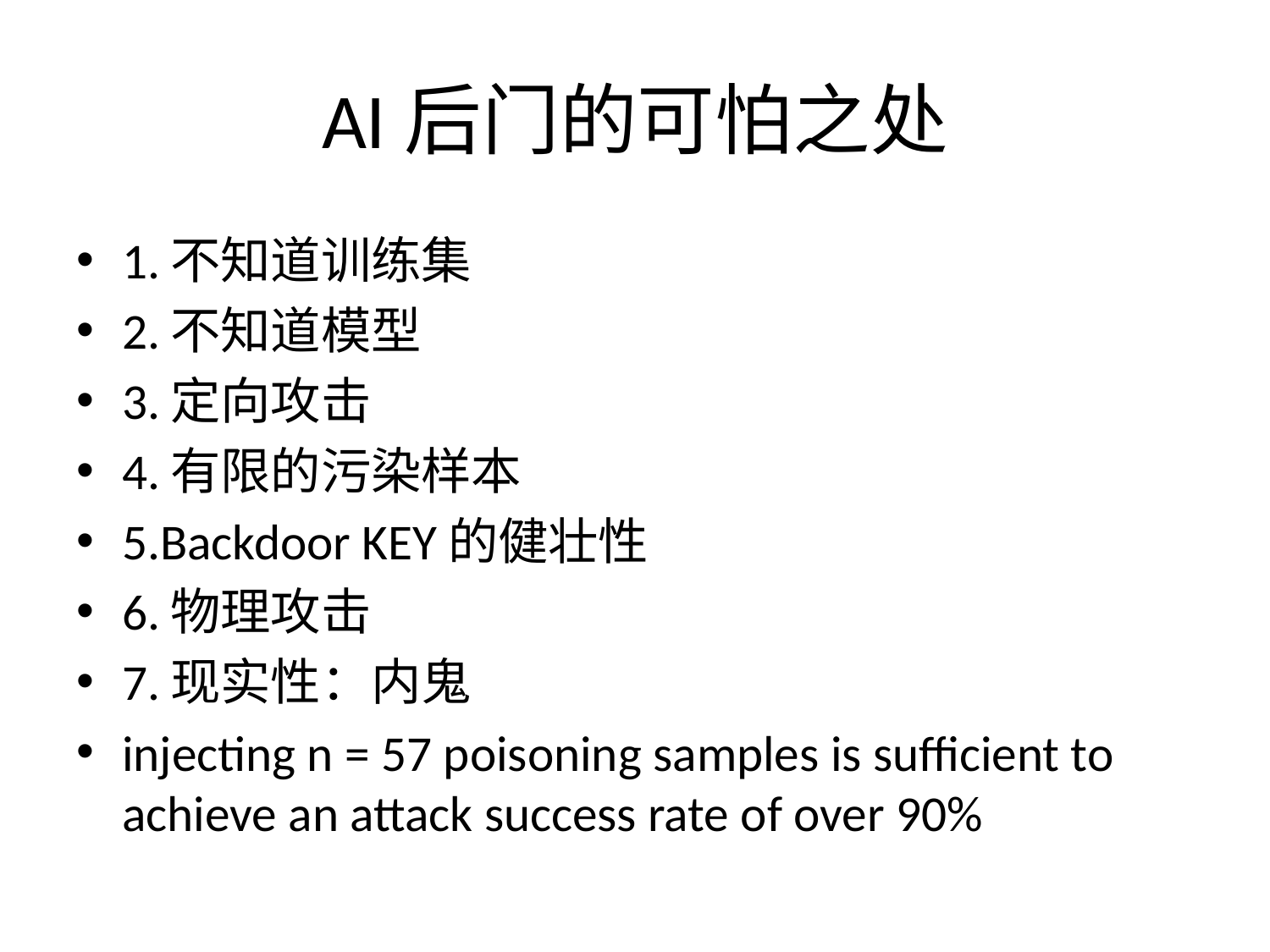

# AI后门的可怕之处
1.不知道训练集
2.不知道模型
3.定向攻击
4.有限的污染样本
5.Backdoor KEY的健壮性
6.物理攻击
7.现实性：内鬼
injecting n = 57 poisoning samples is sufficient to achieve an attack success rate of over 90%